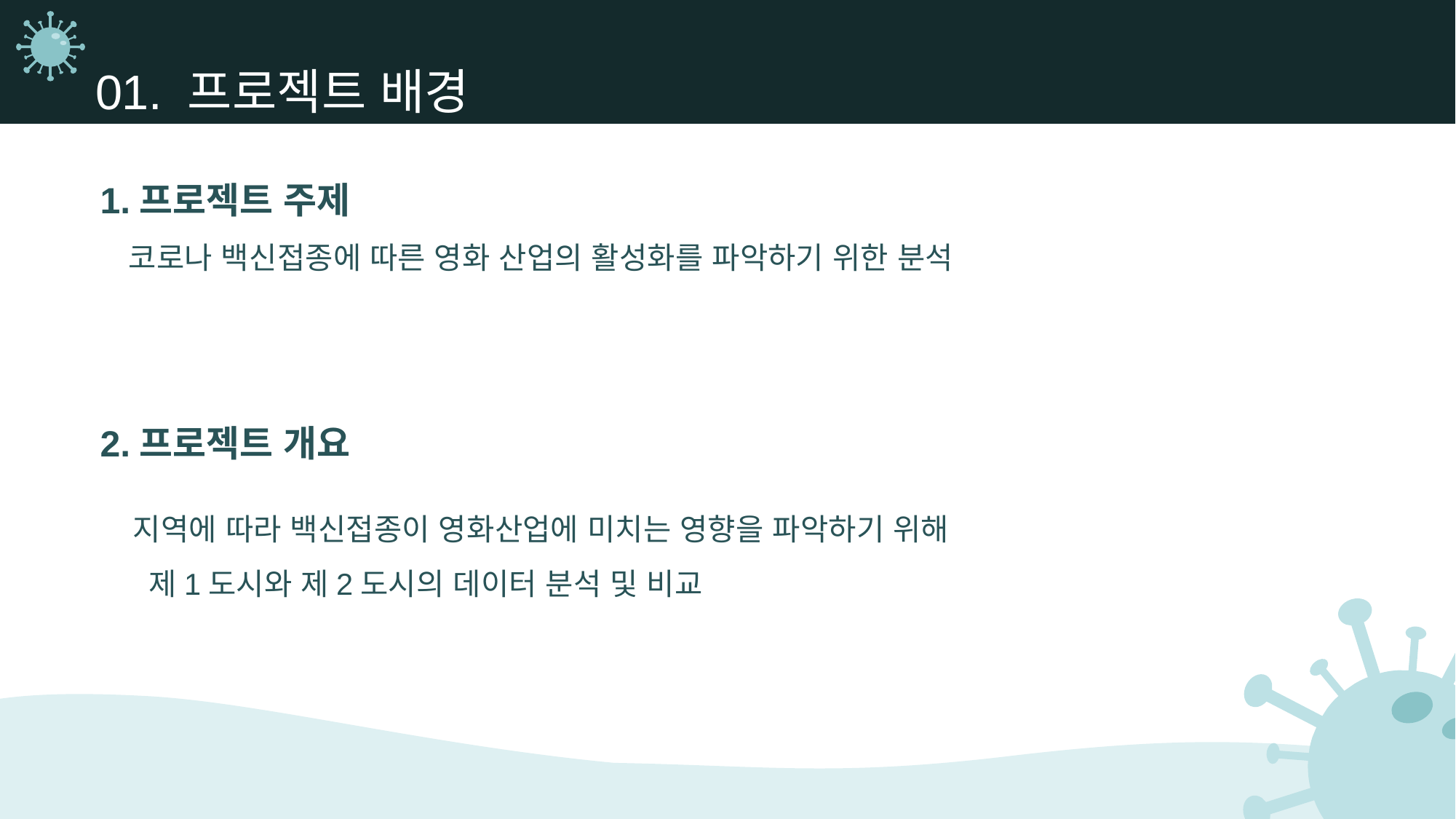

01. 프로젝트 배경
1.프로젝트 주제
코로나 백신접종에 따른 영화 산업의 활성화를 파악하기 위한 분석

2.프로젝트 개요
지역에 따라 백신접종이 영화산업에 미치는 영향을 파악하기 위해
 제1도시와 제2도시의 데이터 분석 및 비교